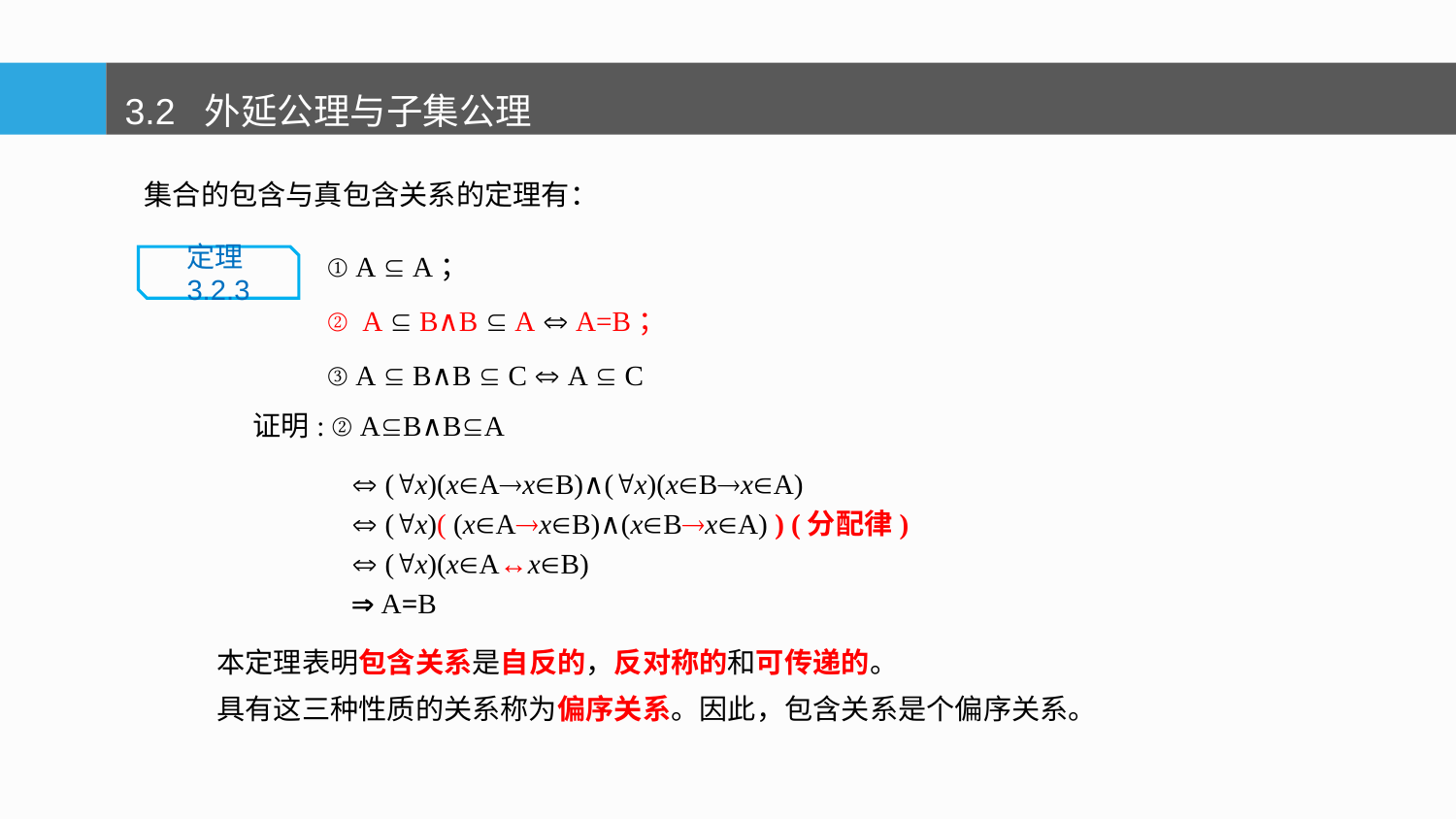

3.2  外延公理与子集公理

集合的包含与真包含关系的定理有：
                ① A ⊆ A；
                ② A ⊆ B∧B ⊆ A ⇔ A=B；
                ③ A ⊆ B∧B ⊆ C ⇔ A ⊆ C
定理3.2.3
证明: ②A⊆B∧B⊆A
              ⇔ (∀x)(x∈A→x∈B)∧(∀x)(x∈B→x∈A)
              ⇔ (∀x)( (x∈A→x∈B)∧(x∈B→x∈A) ) (分配律)
              ⇔ (∀x)(x∈A↔x∈B)
              ⇒ A=B
本定理表明包含关系是自反的，反对称的和可传递的。
具有这三种性质的关系称为偏序关系。因此，包含关系是个偏序关系。